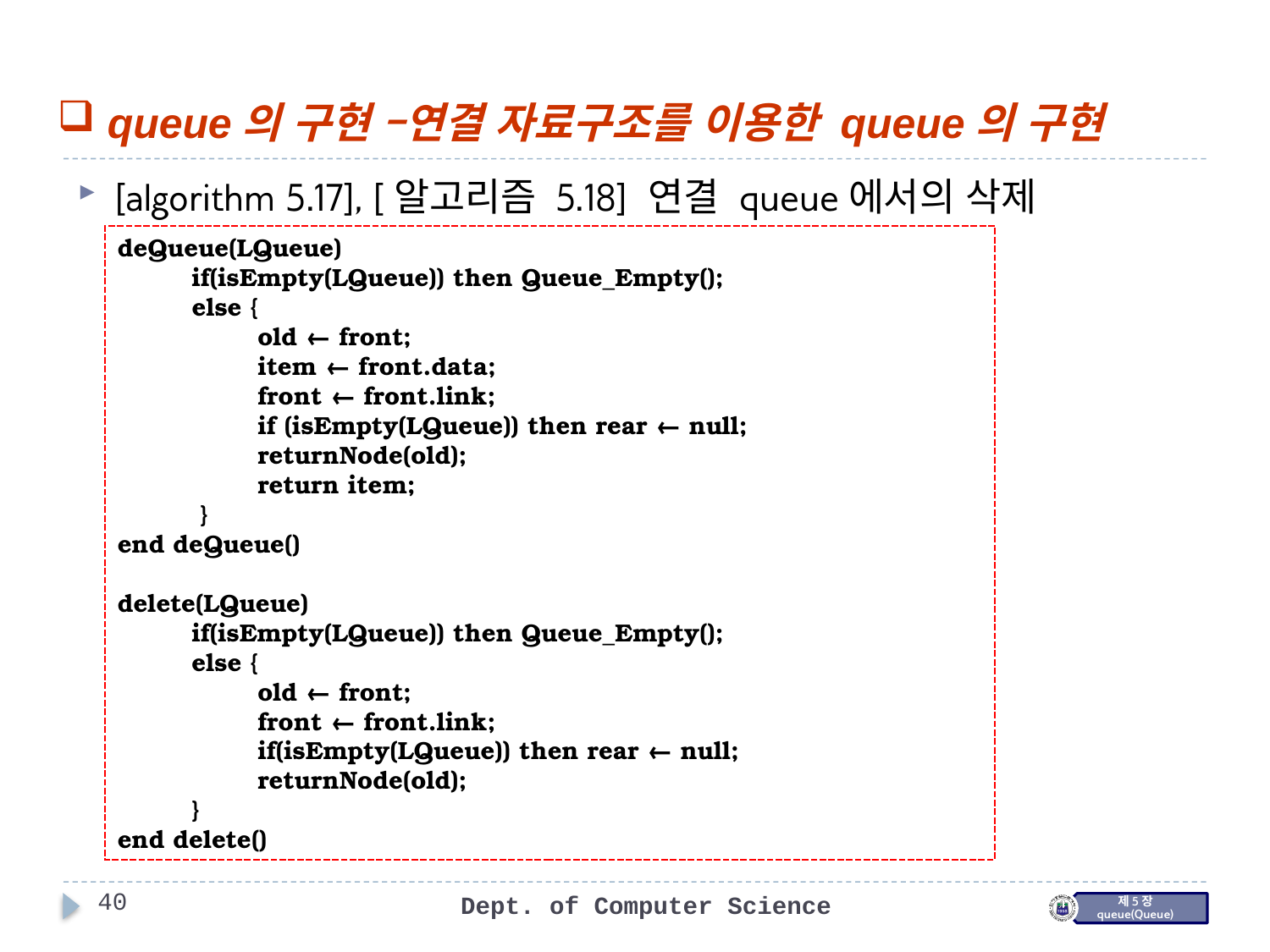

queue의 구현 –연결 자료구조를 이용한 queue의 구현
[algorithm 5.17], [알고리즘 5.18] 연결 queue에서의 삭제 algorithm

deQueue(LQueue)
         if(isEmpty(LQueue)) then Queue_Empty();
         else {
                 old ← front;
                 item ← front.data;
                 front ← front.link;
                 if (isEmpty(LQueue)) then rear ← null;
                 returnNode(old);
                 return item;
          }
end deQueue()

delete(LQueue)
         if(isEmpty(LQueue)) then Queue_Empty();
         else {
                 old ← front;
                 front ← front.link;
                 if(isEmpty(LQueue)) then rear ← null;
                 returnNode(old);
         }
end delete()
40
Dept. of Computer Science